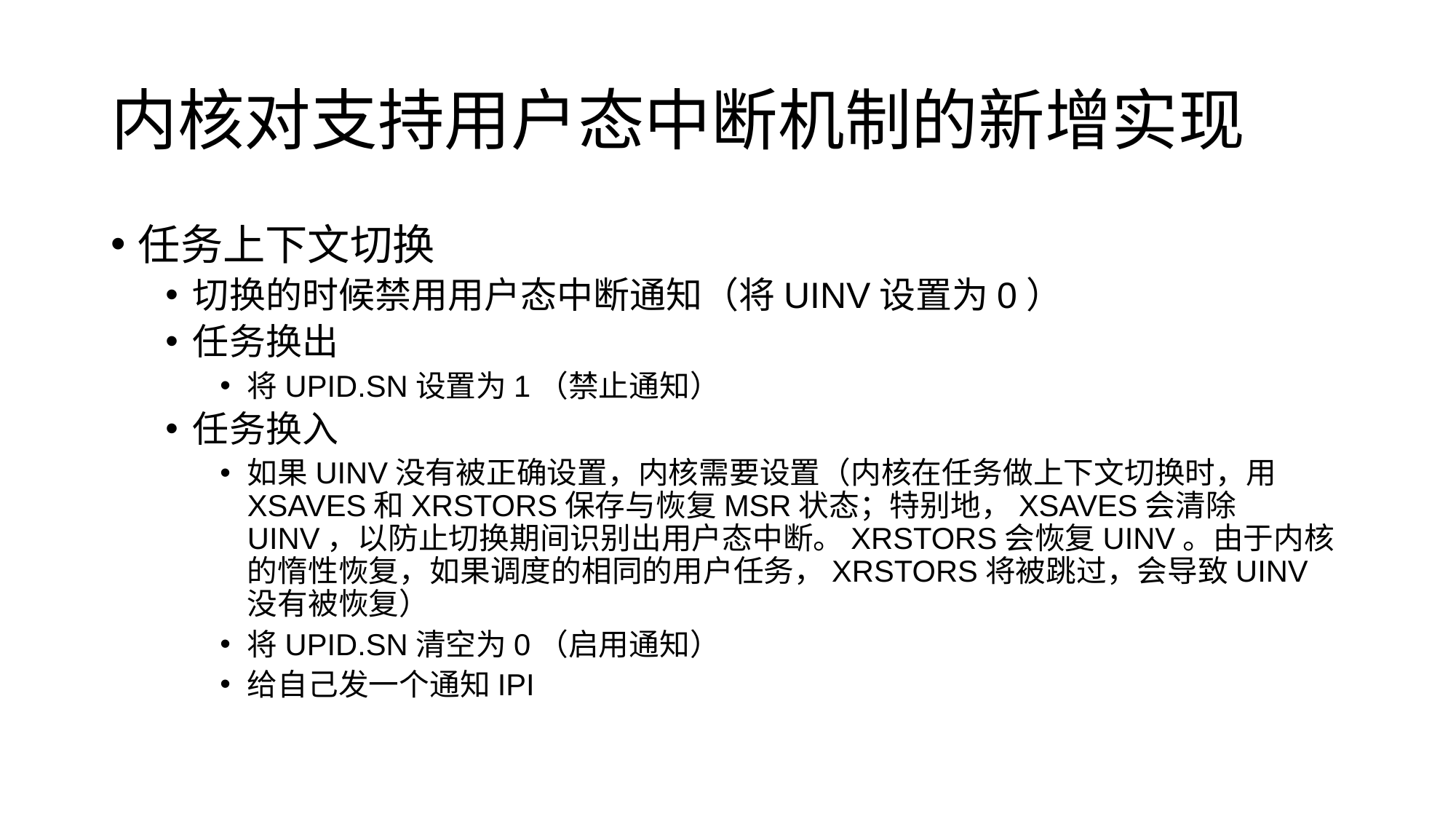

# 内核对支持用户态中断机制的新增实现
任务上下文切换
切换的时候禁用用户态中断通知（将UINV设置为0）
任务换出
将UPID.SN设置为1（禁止通知）
任务换入
如果UINV没有被正确设置，内核需要设置（内核在任务做上下文切换时，用XSAVES和XRSTORS保存与恢复MSR状态；特别地，XSAVES会清除UINV，以防止切换期间识别出用户态中断。XRSTORS会恢复UINV。由于内核的惰性恢复，如果调度的相同的用户任务，XRSTORS将被跳过，会导致UINV没有被恢复）
将UPID.SN清空为0（启用通知）
给自己发一个通知IPI